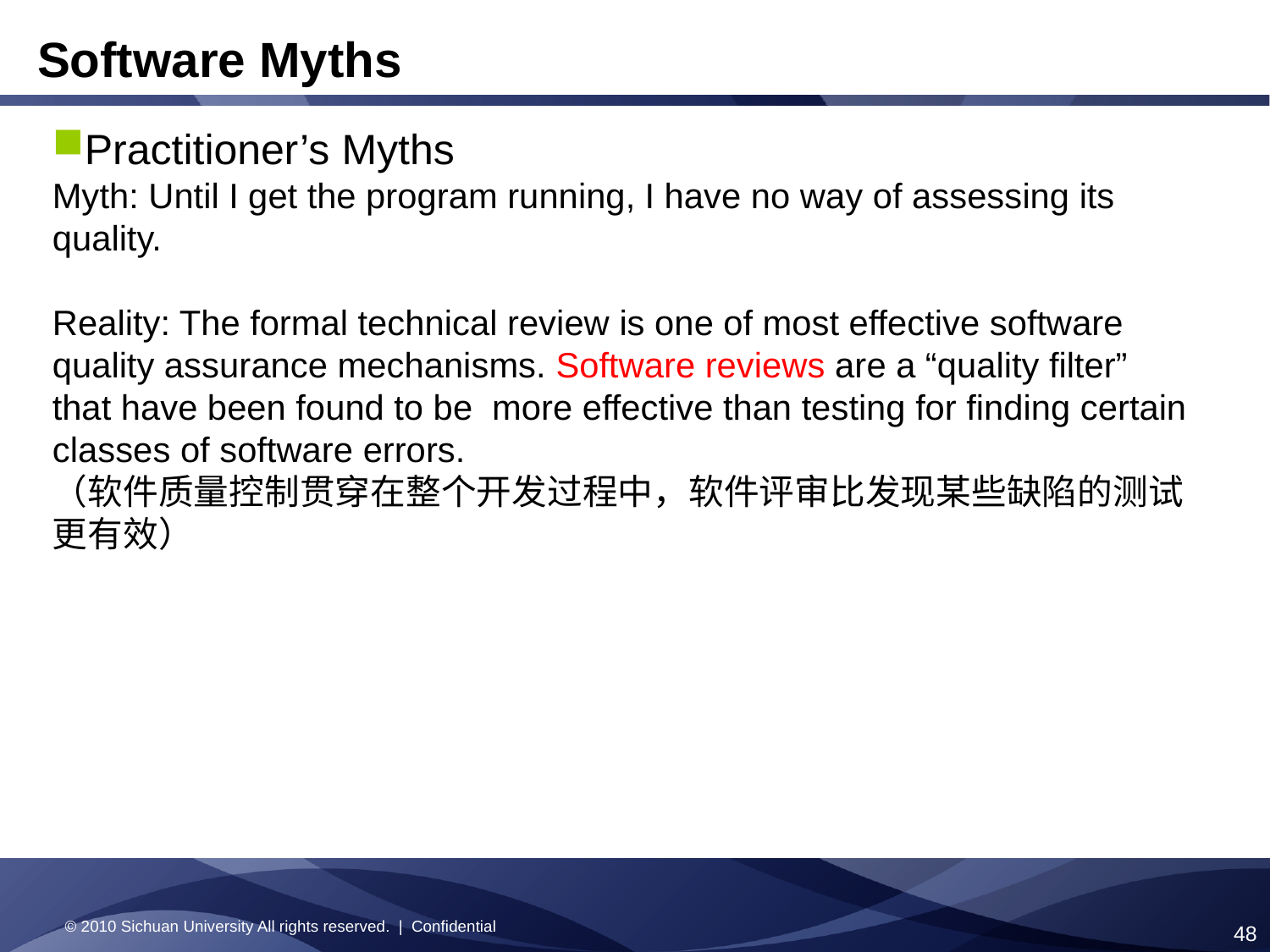

Software Myths
Practitioner’s Myths
Myth: Until I get the program running, I have no way of assessing its quality.

Reality: The formal technical review is one of most effective software quality assurance mechanisms. Software reviews are a “quality filter” that have been found to be  more effective than testing for finding certain classes of software errors.
（软件质量控制贯穿在整个开发过程中，软件评审比发现某些缺陷的测试更有效）
© 2010 Sichuan University All rights reserved.  |  Confidential
48